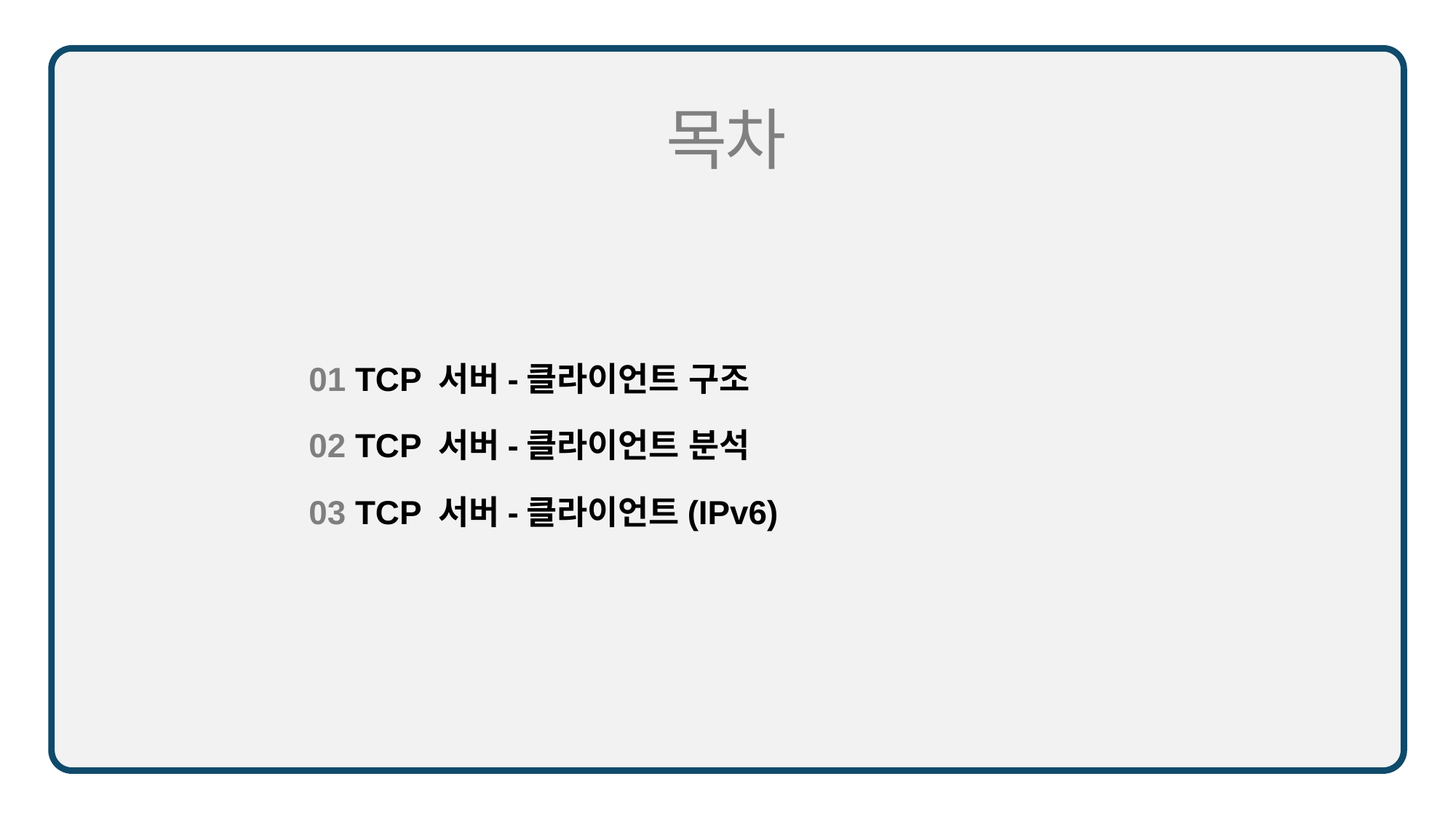

01 TCP 서버-클라이언트 구조
02 TCP 서버-클라이언트 분석
03 TCP 서버-클라이언트(IPv6)